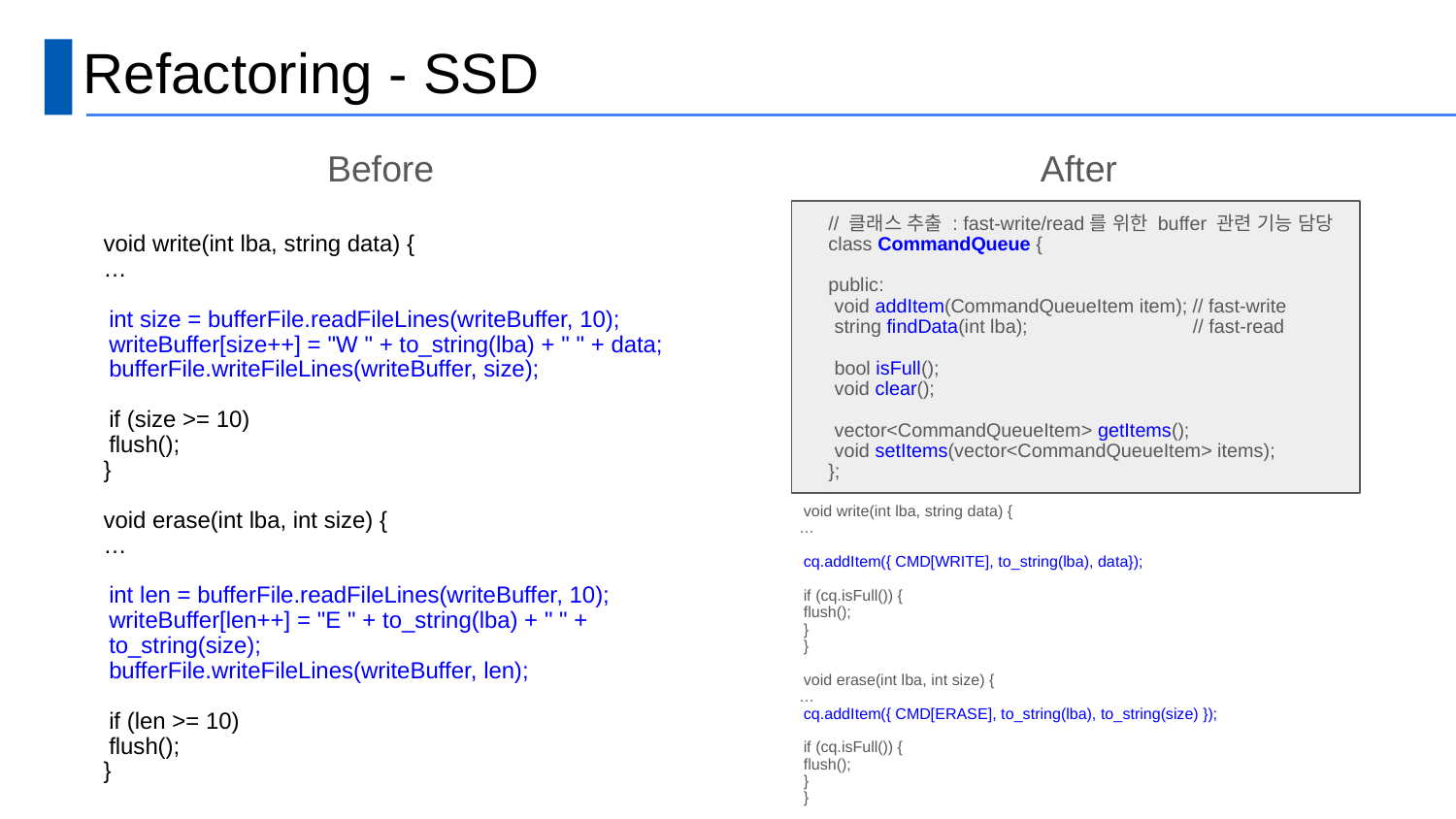

# Refactoring - SSD
Before
After
// 클래스 추출 : fast-write/read를 위한 buffer 관련 기능 담당
class CommandQueue {

public:
	void addItem(CommandQueueItem item); // fast-write
	string findData(int lba);                               // fast-read

	bool isFull();
	void clear();

	vector<CommandQueueItem> getItems();
	void setItems(vector<CommandQueueItem> items);
};
void write(int lba, string data) {
…

	int size = bufferFile.readFileLines(writeBuffer, 10);
	writeBuffer[size++] = "W " + to_string(lba) + " " + data;
	bufferFile.writeFileLines(writeBuffer, size);

	if (size >= 10)
		flush();
}

void erase(int lba, int size) {
…

	int len = bufferFile.readFileLines(writeBuffer, 10);
	writeBuffer[len++] = "E " + to_string(lba) + " " + to_string(size);
	bufferFile.writeFileLines(writeBuffer, len);

	if (len >= 10)
		flush();
}
// fast-write/read를 위한 buffer 관련 기능 클래스로 추출

class CommandQueue {

public:
	void addItem(CommandQueueItem item);
	string findData(int lba);

	bool isFull();
	void clear();

	vector<CommandQueueItem> getItems();
	void setItems(vector<CommandQueueItem> items);
};

	void write(int lba, string data) {
…

		cq.addItem({ CMD[WRITE], to_string(lba), data});

		if (cq.isFull()) {
			flush();
		}
	}

	void erase(int lba, int size) {
…
		cq.addItem({ CMD[ERASE], to_string(lba), to_string(size) });

		if (cq.isFull()) {
			flush();
		}
	}